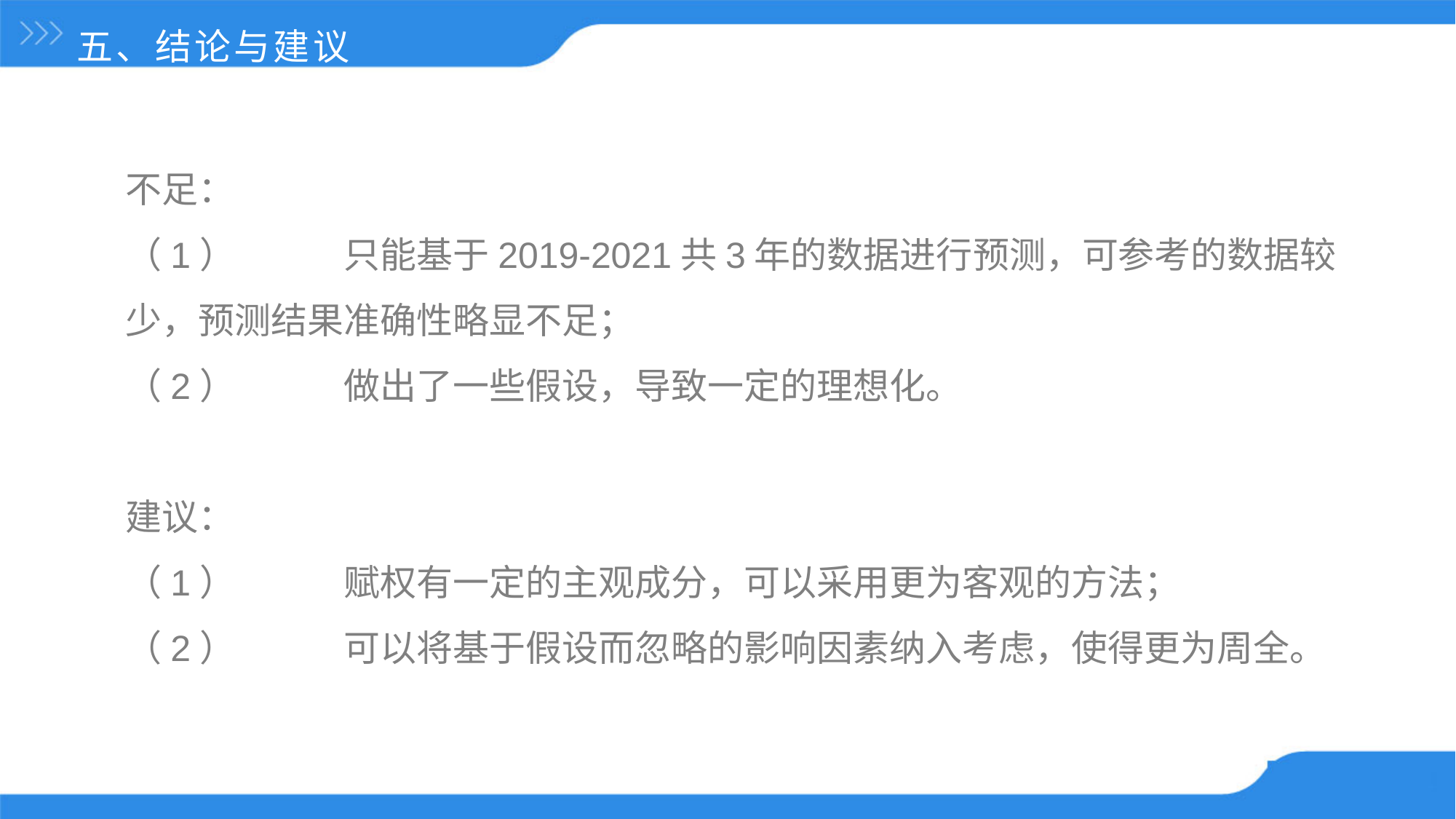

五、结论与建议
不足：
（1）	只能基于2019-2021共3年的数据进行预测，可参考的数据较少，预测结果准确性略显不足；
（2）	做出了一些假设，导致一定的理想化。

建议：
（1）	赋权有一定的主观成分，可以采用更为客观的方法；
（2）	可以将基于假设而忽略的影响因素纳入考虑，使得更为周全。